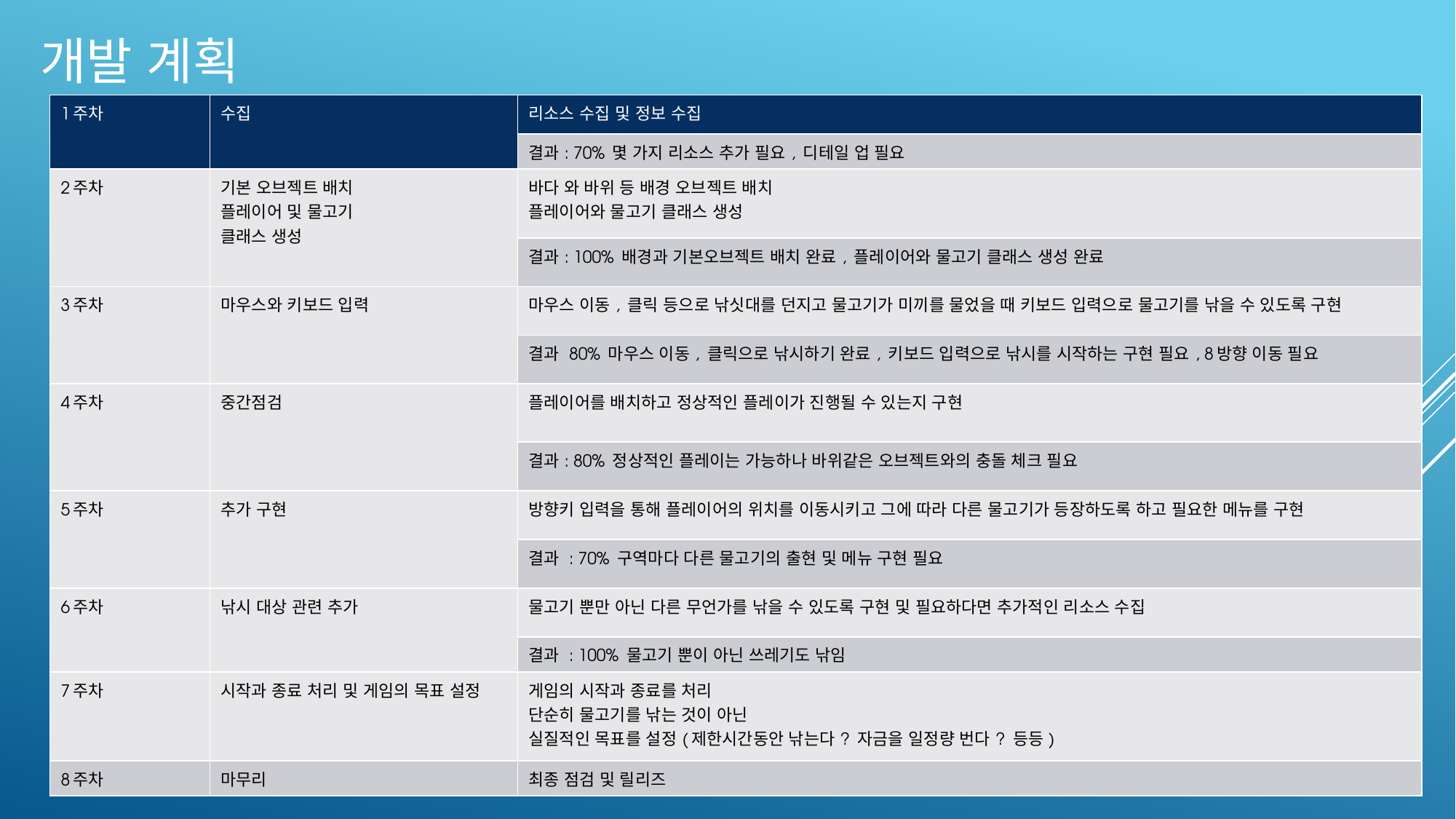

# 개발 계획
| 1주차 | 수집 | 리소스 수집 및 정보 수집 |
| --- | --- | --- |
|  |  | 결과: 70% 몇 가지 리소스 추가 필요, 디테일 업 필요 |
| 2주차 | 기본 오브젝트 배치 플레이어 및 물고기 클래스 생성 | 바다 와 바위 등 배경 오브젝트 배치 플레이어와 물고기 클래스 생성 |
|  |  | 결과: 100% 배경과 기본오브젝트 배치 완료, 플레이어와 물고기 클래스 생성 완료 |
| 3주차 | 마우스와 키보드 입력 | 마우스 이동, 클릭 등으로 낚싯대를 던지고 물고기가 미끼를 물었을 때 키보드 입력으로 물고기를 낚을 수 있도록 구현 |
|  |  | 결과 80% 마우스 이동, 클릭으로 낚시하기 완료, 키보드 입력으로 낚시를 시작하는 구현 필요, 8방향 이동 필요 |
| 4주차 | 중간점검 | 플레이어를 배치하고 정상적인 플레이가 진행될 수 있는지 구현 |
|  |  | 결과: 80% 정상적인 플레이는 가능하나 바위같은 오브젝트와의 충돌 체크 필요 |
| 5주차 | 추가 구현 | 방향키 입력을 통해 플레이어의 위치를 이동시키고 그에 따라 다른 물고기가 등장하도록 하고 필요한 메뉴를 구현 |
|  |  | 결과 : 70% 구역마다 다른 물고기의 출현 및 메뉴 구현 필요 |
| 6주차 | 낚시 대상 관련 추가 | 물고기 뿐만 아닌 다른 무언가를 낚을 수 있도록 구현 및 필요하다면 추가적인 리소스 수집 |
|  |  | 결과 : 100% 물고기 뿐이 아닌 쓰레기도 낚임 |
| 7주차 | 시작과 종료 처리 및 게임의 목표 설정 | 게임의 시작과 종료를 처리 단순히 물고기를 낚는 것이 아닌 실질적인 목표를 설정(제한시간동안 낚는다? 자금을 일정량 번다? 등등) |
| 8주차 | 마무리 | 최종 점검 및 릴리즈 |